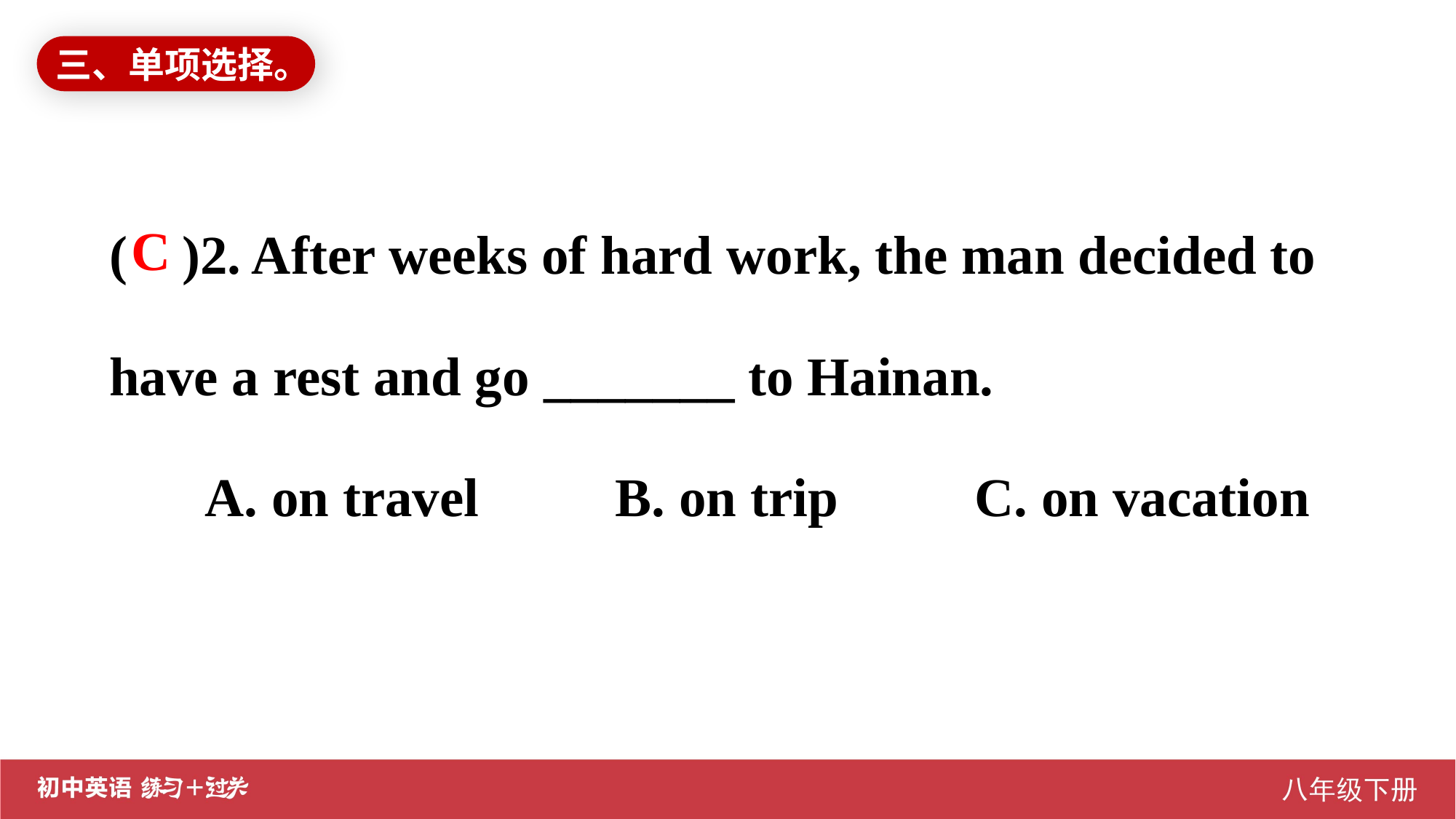

三、单项选择。
(    )2. After weeks of hard work, the man decided to have a rest and go _______ to Hainan.
       A. on travel          B. on trip          C. on vacation
C